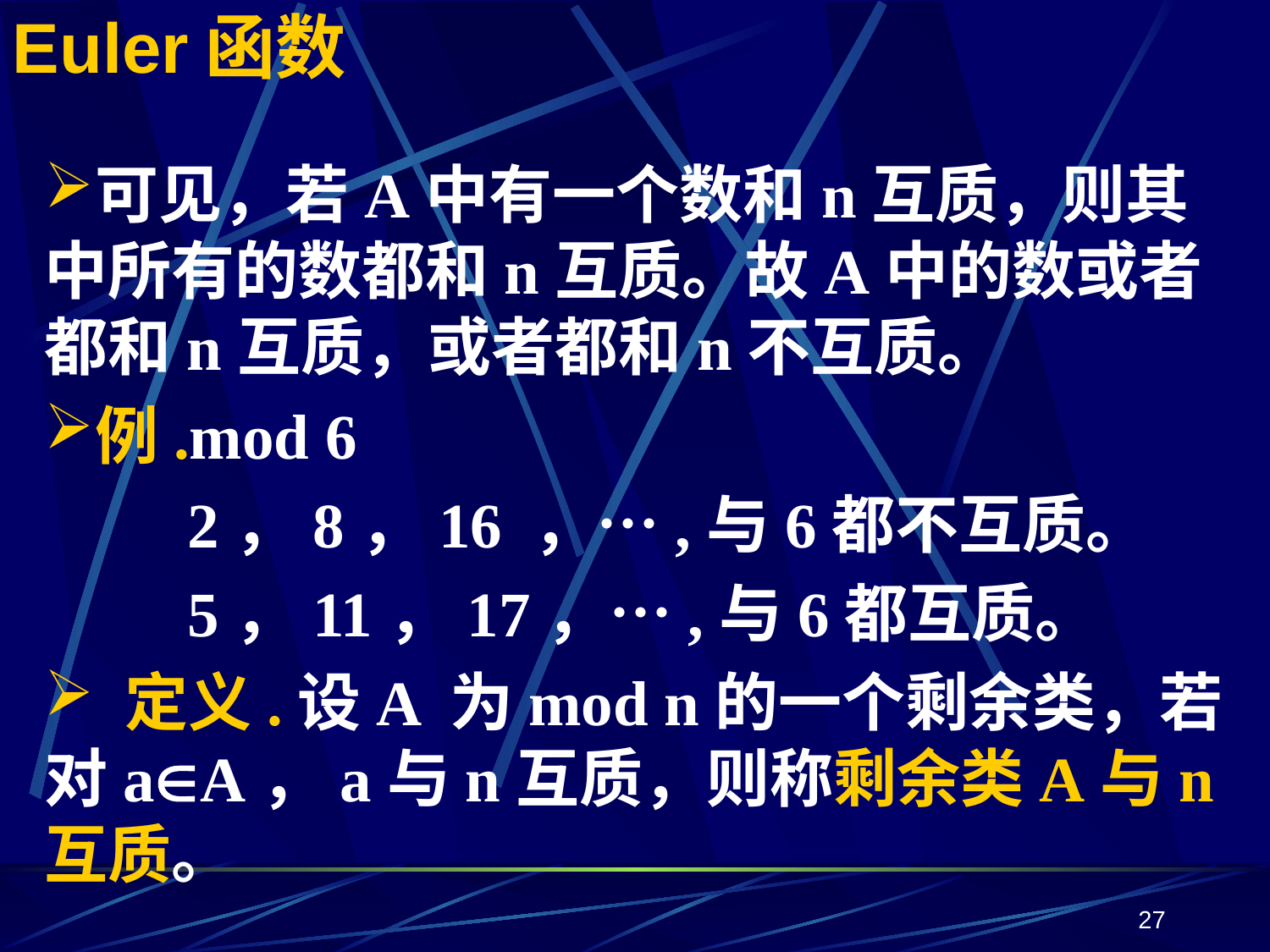

Euler函数
可见，若A中有一个数和n互质，则其中所有的数都和n互质。故A中的数或者都和n互质，或者都和n不互质。
例.mod 6
         2，8，16 ，…,与6都不互质。
         5，11，17，…,与6都互质。
 定义.设A 为mod n的一个剩余类，若对a∈A，a与n互质，则称剩余类A与n互质。

27